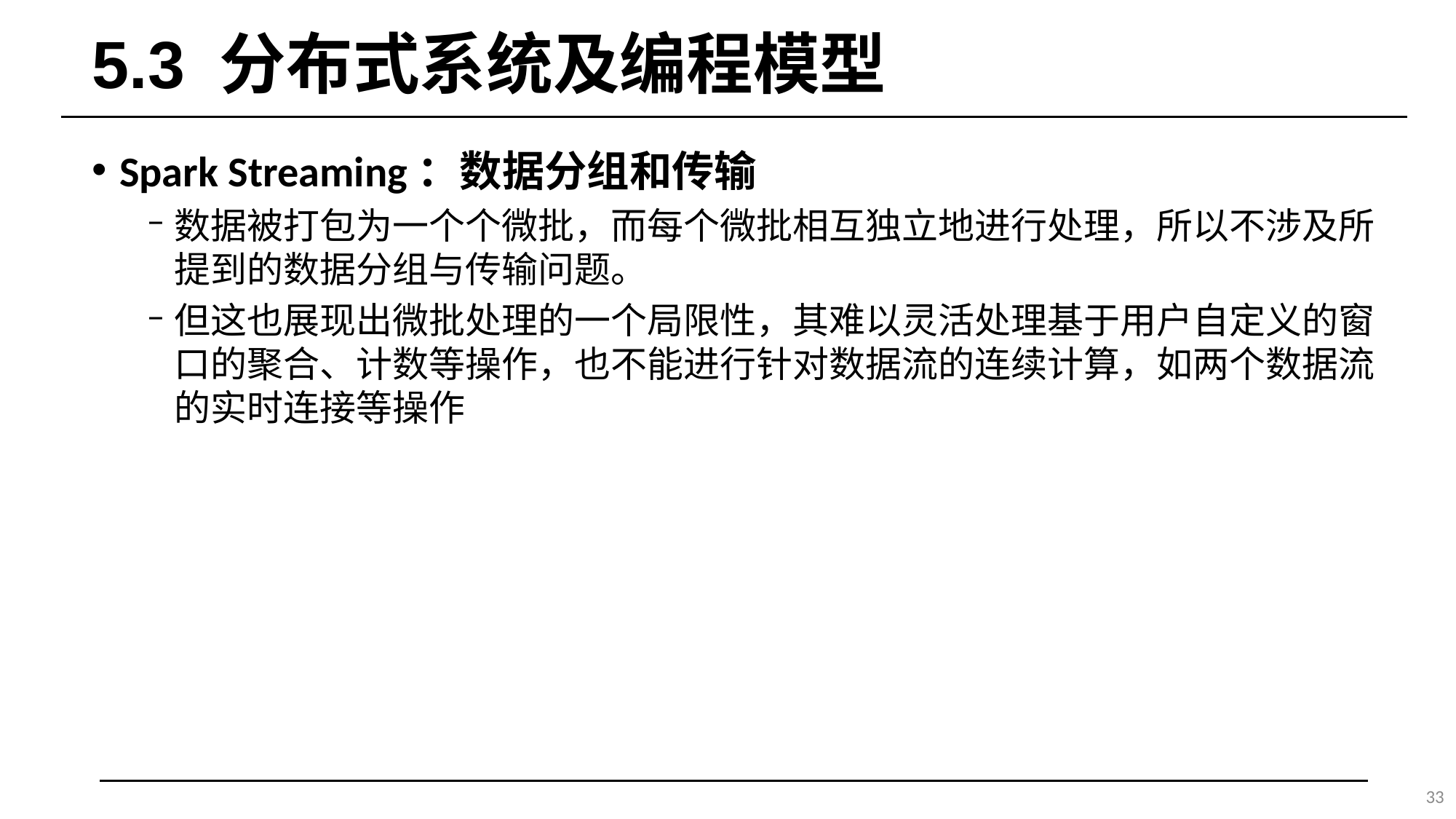

# 5.3 分布式系统及编程模型
Spark Streaming：数据分组和传输
数据被打包为一个个微批，而每个微批相互独立地进行处理，所以不涉及所提到的数据分组与传输问题。
但这也展现出微批处理的一个局限性，其难以灵活处理基于用户自定义的窗口的聚合、计数等操作，也不能进行针对数据流的连续计算，如两个数据流的实时连接等操作

33